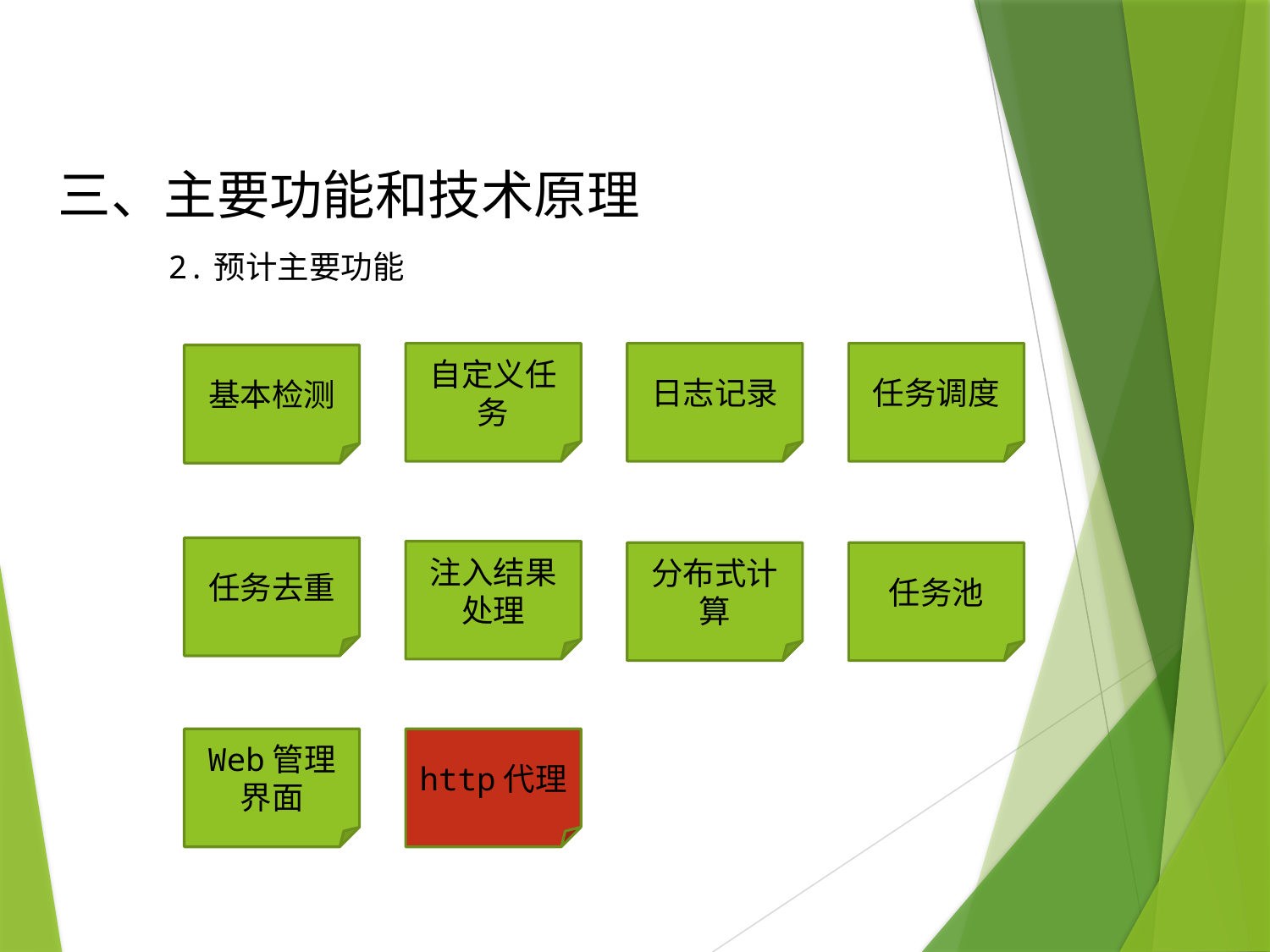

三、主要功能和技术原理
2.预计主要功能
任务调度
日志记录
自定义任务
基本检测
任务去重
注入结果处理
分布式计算
任务池
http代理
Web管理界面